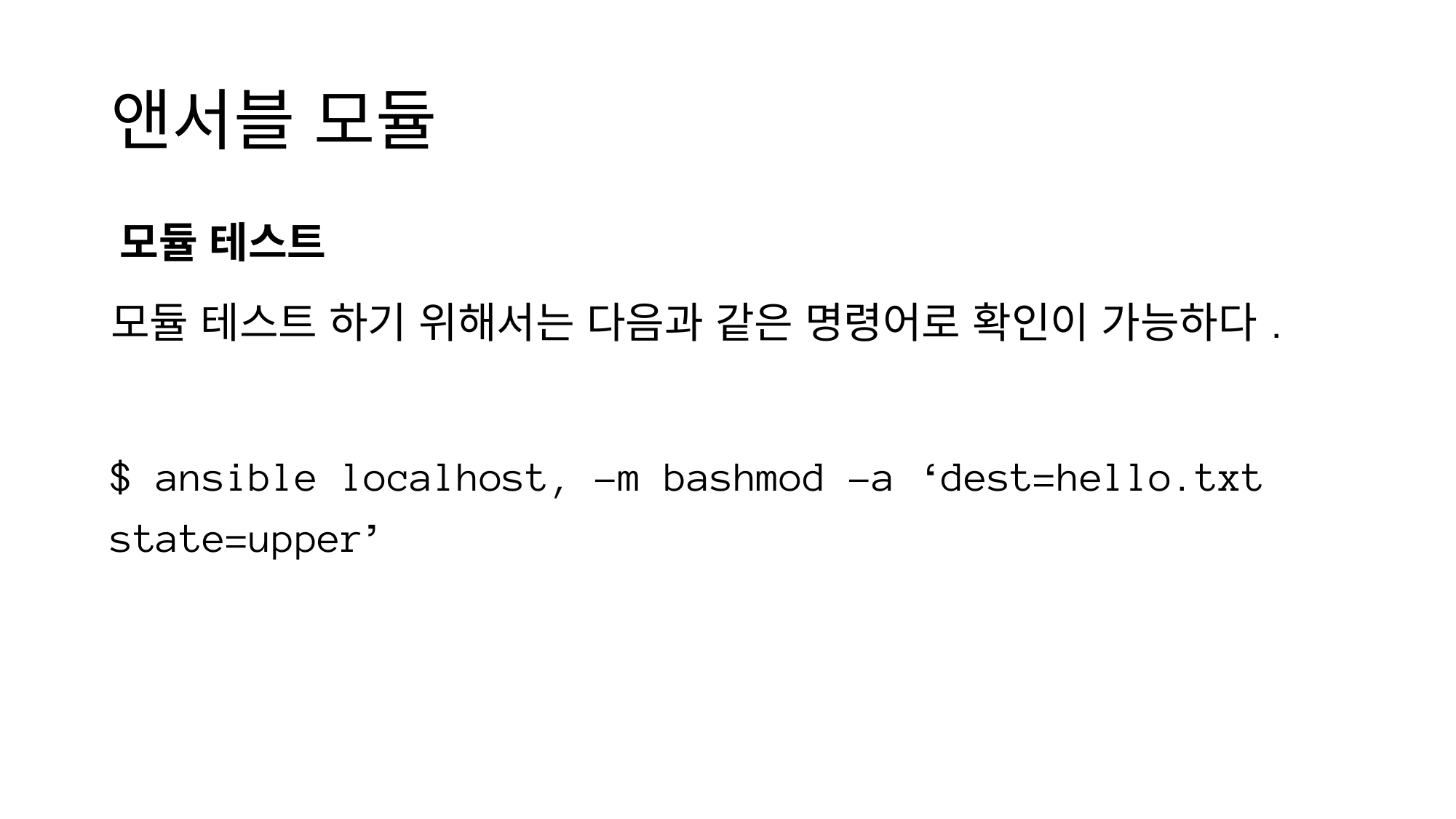

# 앤서블 모듈
모듈 테스트
모듈 테스트 하기 위해서는 다음과 같은 명령어로 확인이 가능하다.

$ ansible localhost, -m bashmod -a ‘dest=hello.txt state=upper’